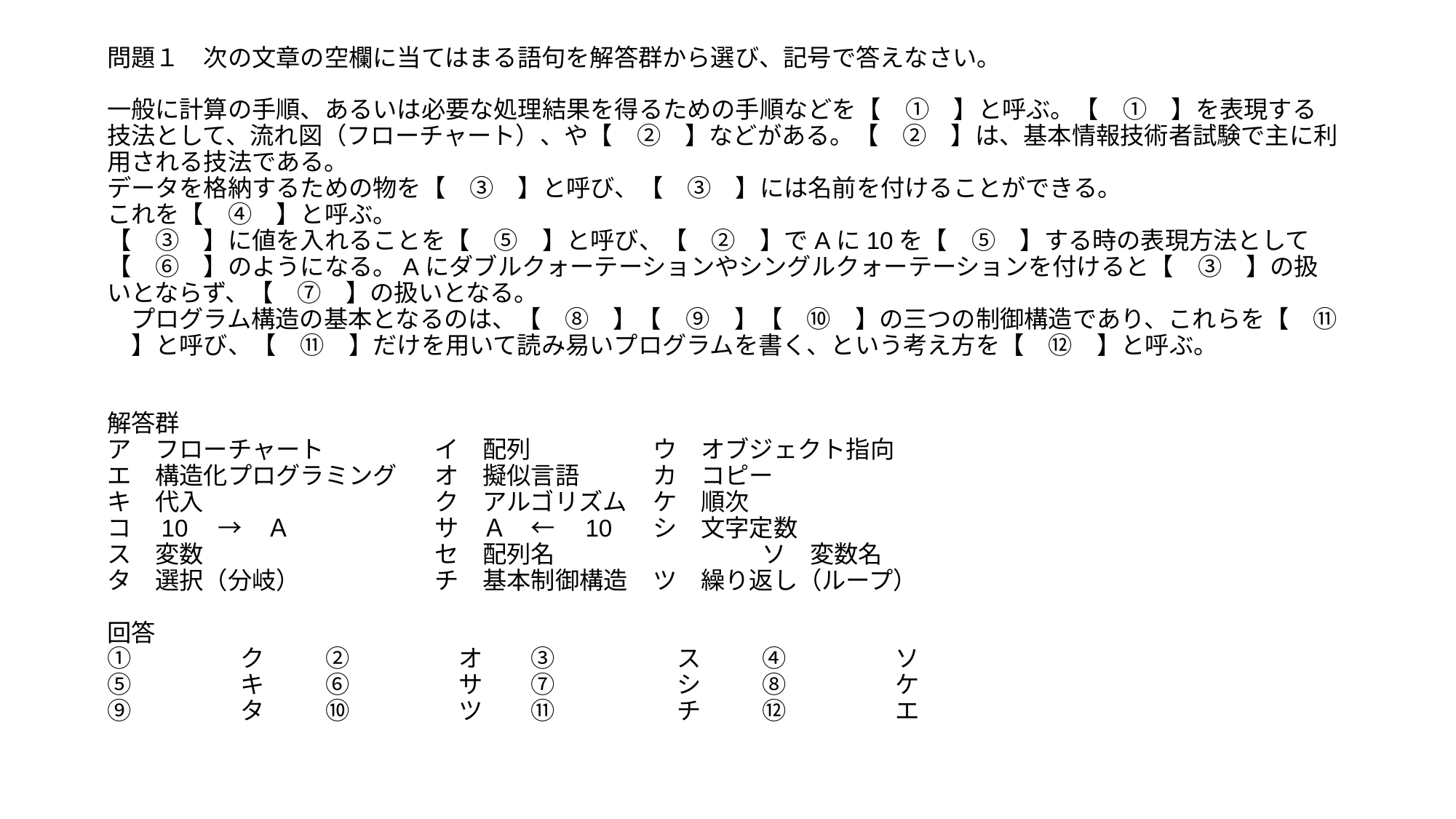

# 問題１　次の文章の空欄に当てはまる語句を解答群から選び、記号で答えなさい。 一般に計算の手順、あるいは必要な処理結果を得るための手順などを【　①　】と呼ぶ。【　①　】を表現する技法として、流れ図（フローチャート）、や【　②　】などがある。【　②　】は、基本情報技術者試験で主に利用される技法である。 データを格納するための物を【　③　】と呼び、【　③　】には名前を付けることができる。 これを【　④　】と呼ぶ。 【　③　】に値を入れることを【　⑤　】と呼び、【　②　】でAに10を【　⑤　】する時の表現方法として【　⑥　】のようになる。Aにダブルクォーテーションやシングルクォーテーションを付けると【　③　】の扱いとならず、【　⑦　】の扱いとなる。 　プログラム構造の基本となるのは、【　⑧　】【　⑨　】【　⑩　】の三つの制御構造であり、これらを【　⑪　】と呼び、【　⑪　】だけを用いて読み易いプログラムを書く、という考え方を【　⑫　】と呼ぶ。 解答群 ア　フローチャート		イ　配列		ウ　オブジェクト指向 エ　構造化プログラミング	オ　擬似言語	カ　コピー キ　代入			ク　アルゴリズム	ケ　順次 コ　10　→　Ａ		サ　Ａ　←　10	シ　文字定数 ス　変数			セ　配列名		ソ　変数名 タ　選択（分岐）		チ　基本制御構造	ツ　繰り返し（ループ） 回答 ①	　ク	②	　オ　　③	　ス	④	　ソ ⑤	　キ	⑥	　サ　　⑦	　シ	⑧	　ケ ⑨	　タ	⑩	　ツ　　⑪	　チ	⑫	　エ